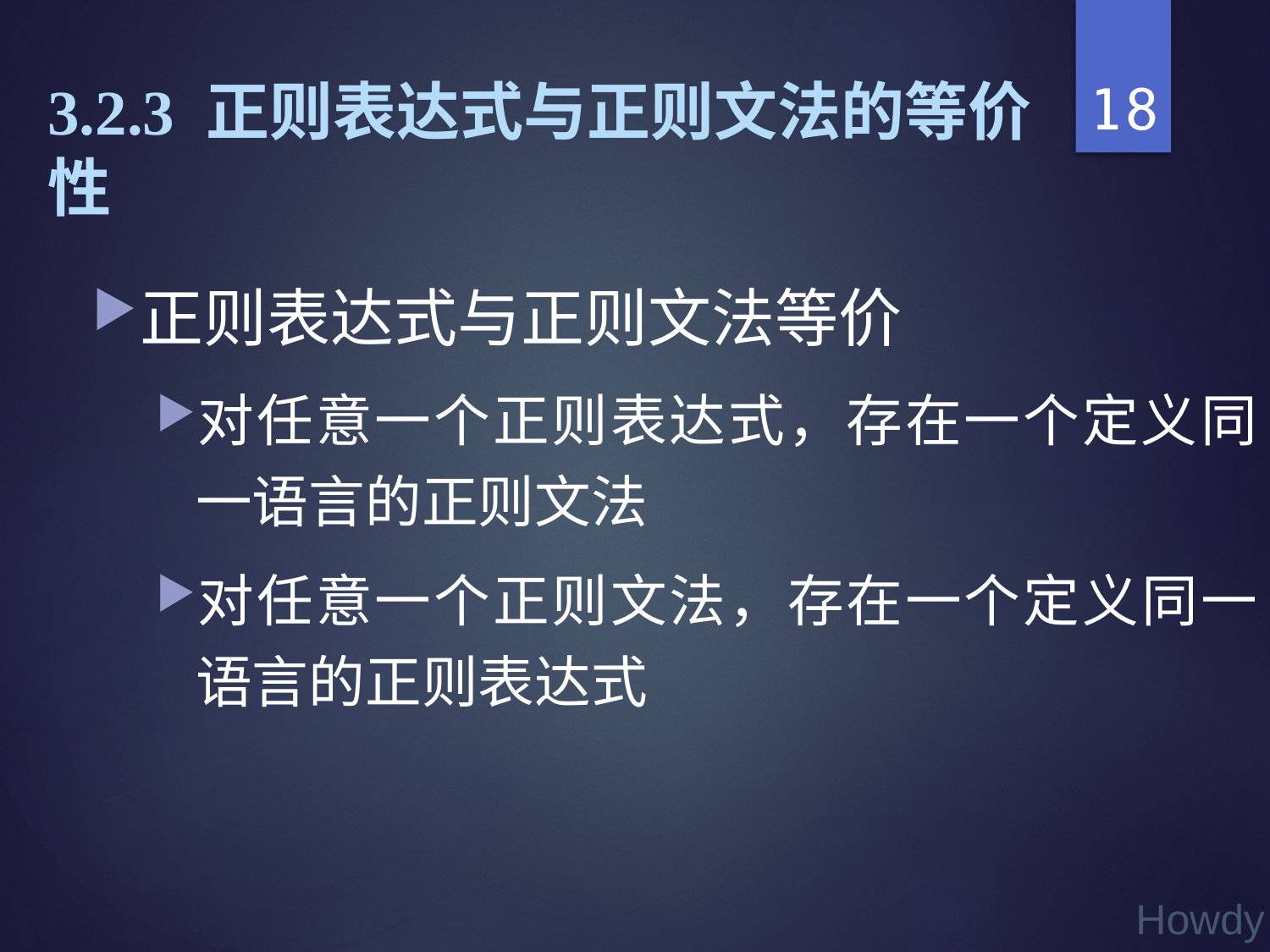

18
3.2.3 正则表达式与正则文法的等价性
正则表达式与正则文法等价
对任意一个正则表达式，存在一个定义同一语言的正则文法
对任意一个正则文法，存在一个定义同一语言的正则表达式